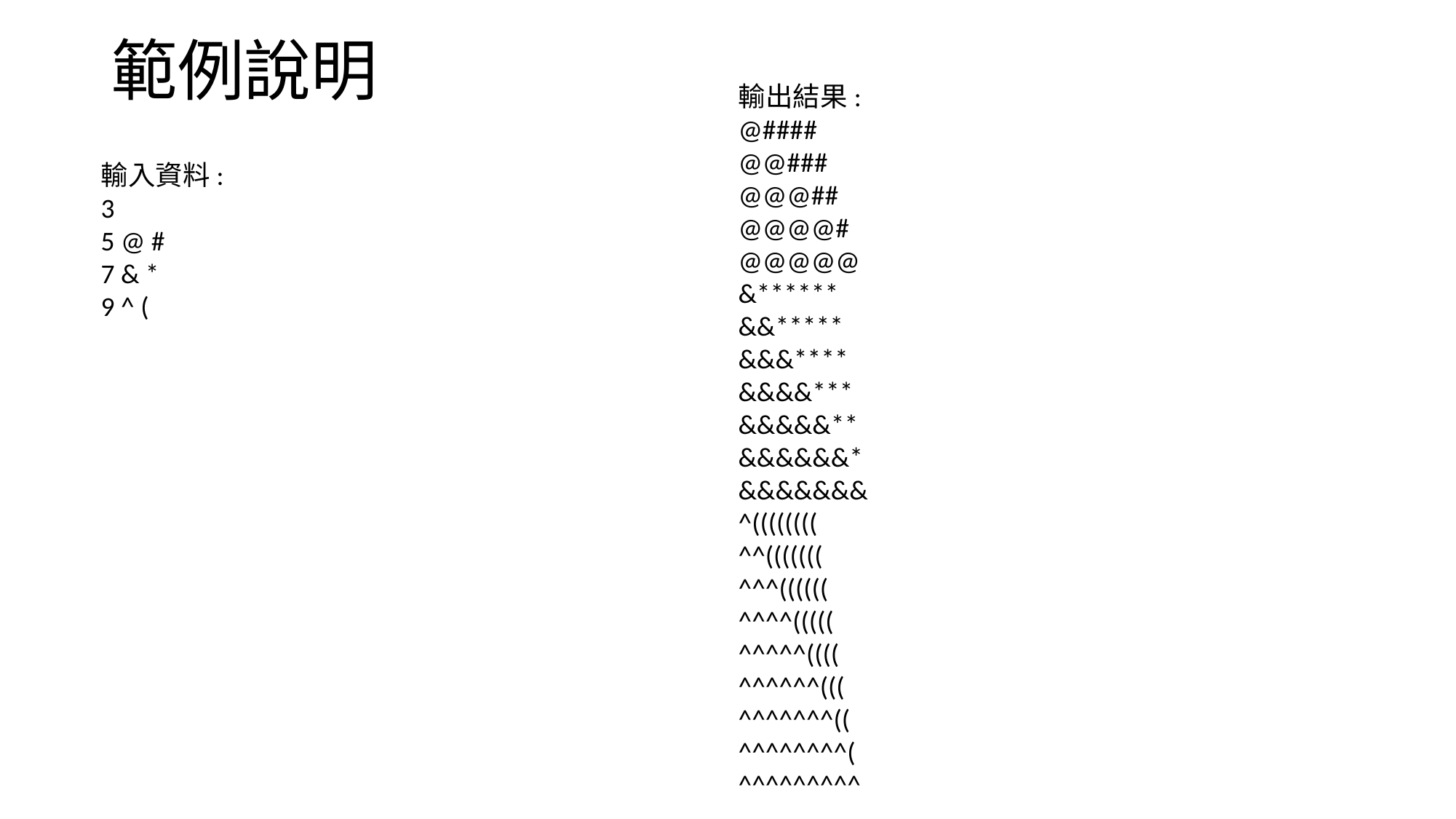

# 範例說明
輸出結果:
@####
@@###
@@@##
@@@@#
@@@@@
&******
&&*****
&&&****
&&&&***
&&&&&**
&&&&&&*
&&&&&&&
^((((((((
^^(((((((
^^^((((((
^^^^(((((
^^^^^((((
^^^^^^(((
^^^^^^^((
^^^^^^^^(
^^^^^^^^^
輸入資料:
3
5 @ #
7 & *
9 ^ (